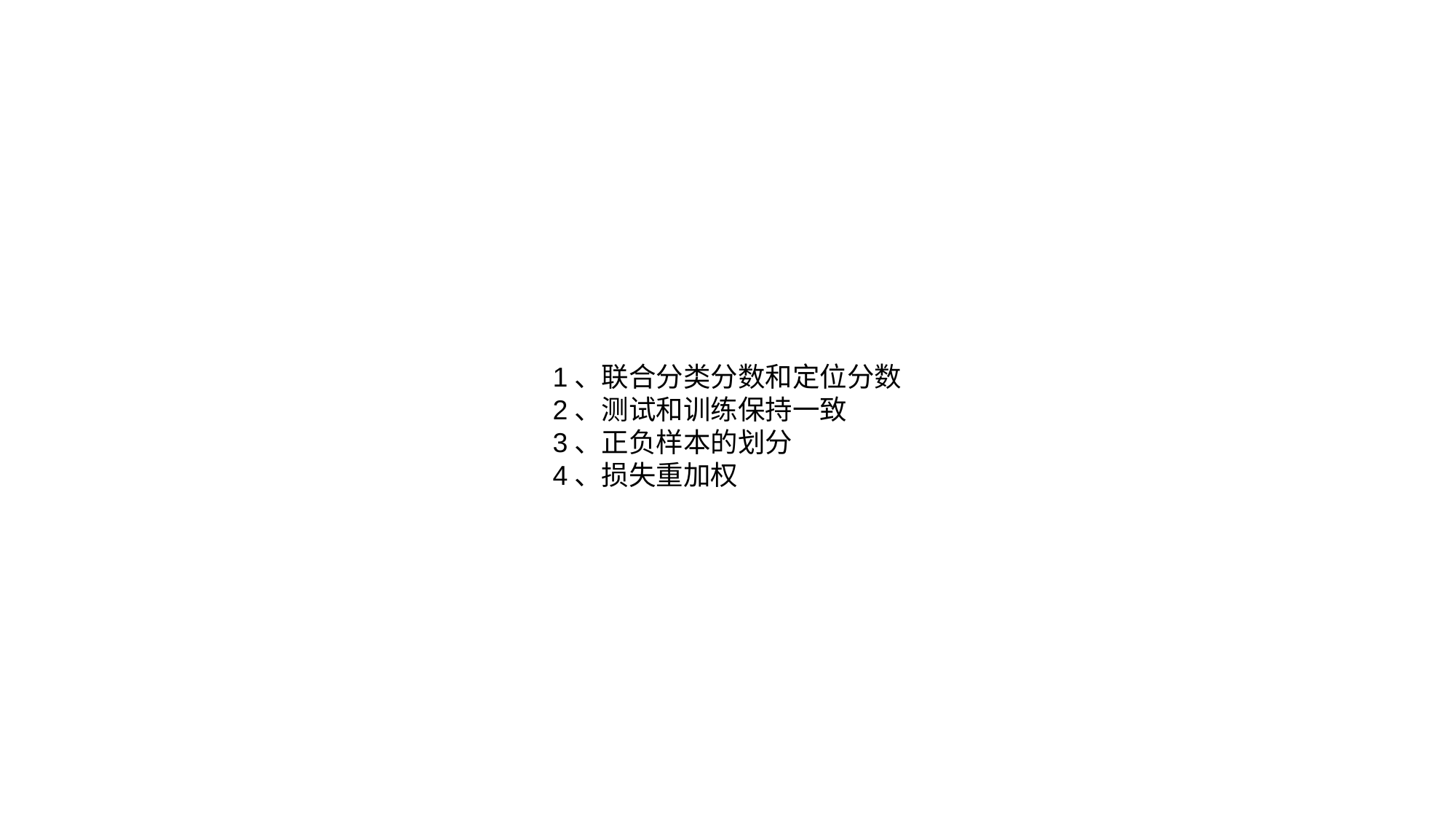

1、联合分类分数和定位分数
2、测试和训练保持一致
3、正负样本的划分
4、损失重加权